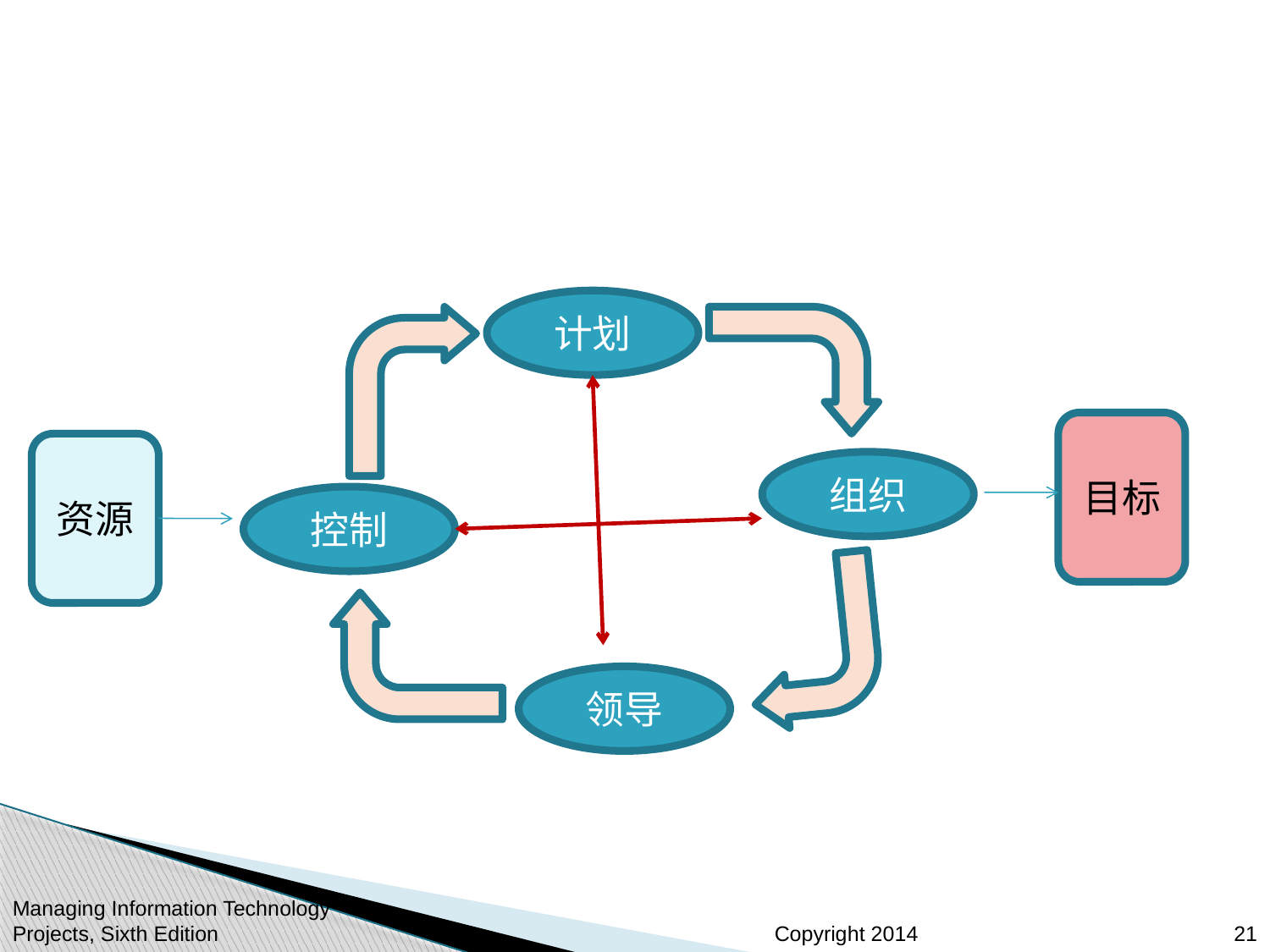

#

计划

目标
资源
组织
控制

领导
Managing Information Technology Projects, Sixth Edition
21